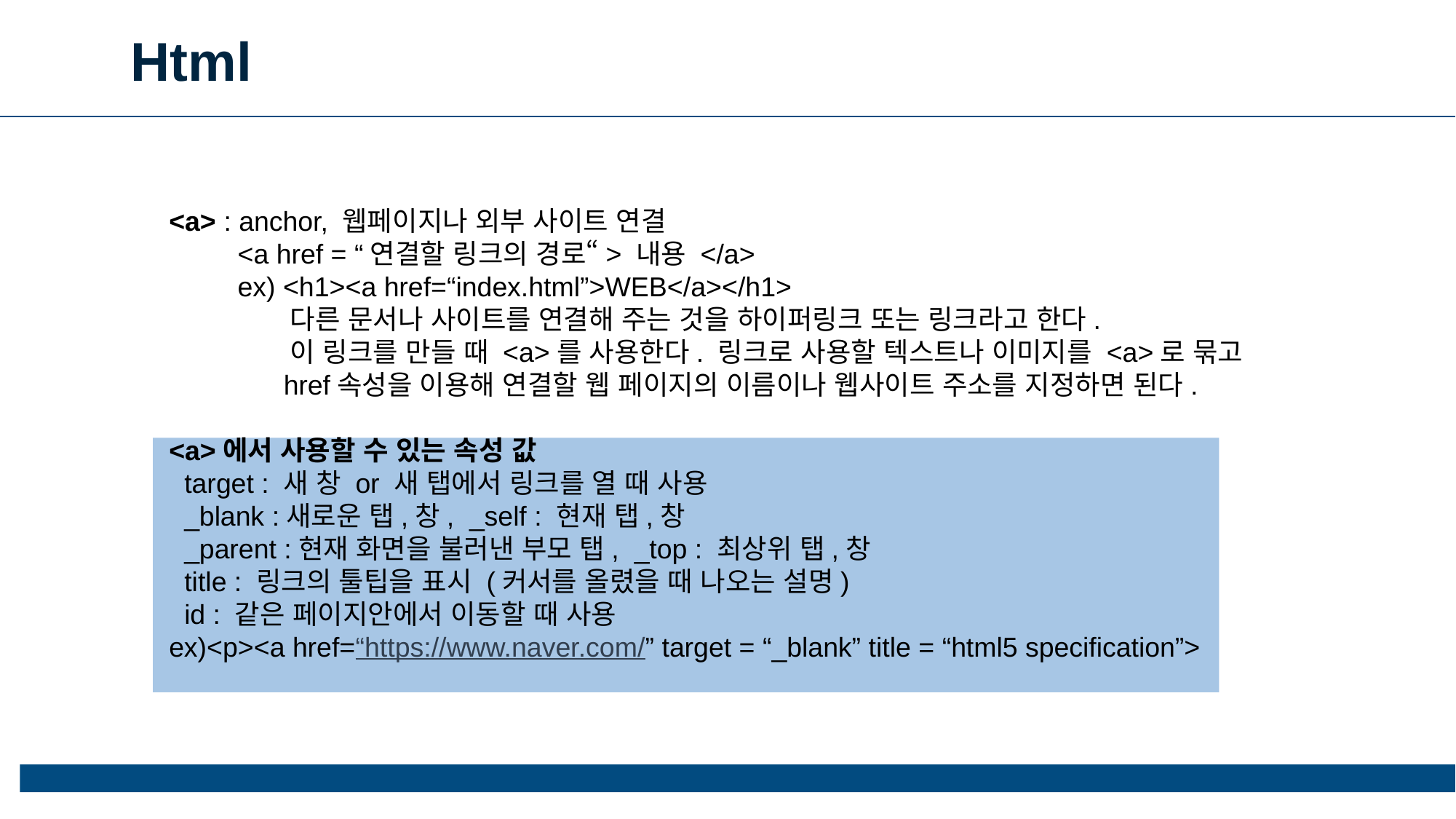

Html

     <a> : anchor, 웹페이지나 외부 사이트 연결
              <a href = “연결할 링크의 경로“> 내용 </a>
              ex) <h1><a href=“index.html”>WEB</a></h1>
                    다른 문서나 사이트를 연결해 주는 것을 하이퍼링크 또는 링크라고 한다.
                    이 링크를 만들 때 <a>를 사용한다. 링크로 사용할 텍스트나 이미지를 <a>로 묶고
                    href속성을 이용해 연결할 웹 페이지의 이름이나 웹사이트 주소를 지정하면 된다.

     <a>에서 사용할 수 있는 속성 값
       target : 새 창 or 새 탭에서 링크를 열 때 사용
       _blank :새로운 탭,창,  _self : 현재 탭,창
       _parent :현재 화면을 불러낸 부모 탭,  _top : 최상위 탭,창
       title : 링크의 툴팁을 표시 (커서를 올렸을 때 나오는 설명)
       id : 같은 페이지안에서 이동할 때 사용
     ex)<p><a href=“https://www.naver.com/” target = “_blank” title = “html5 specification”>